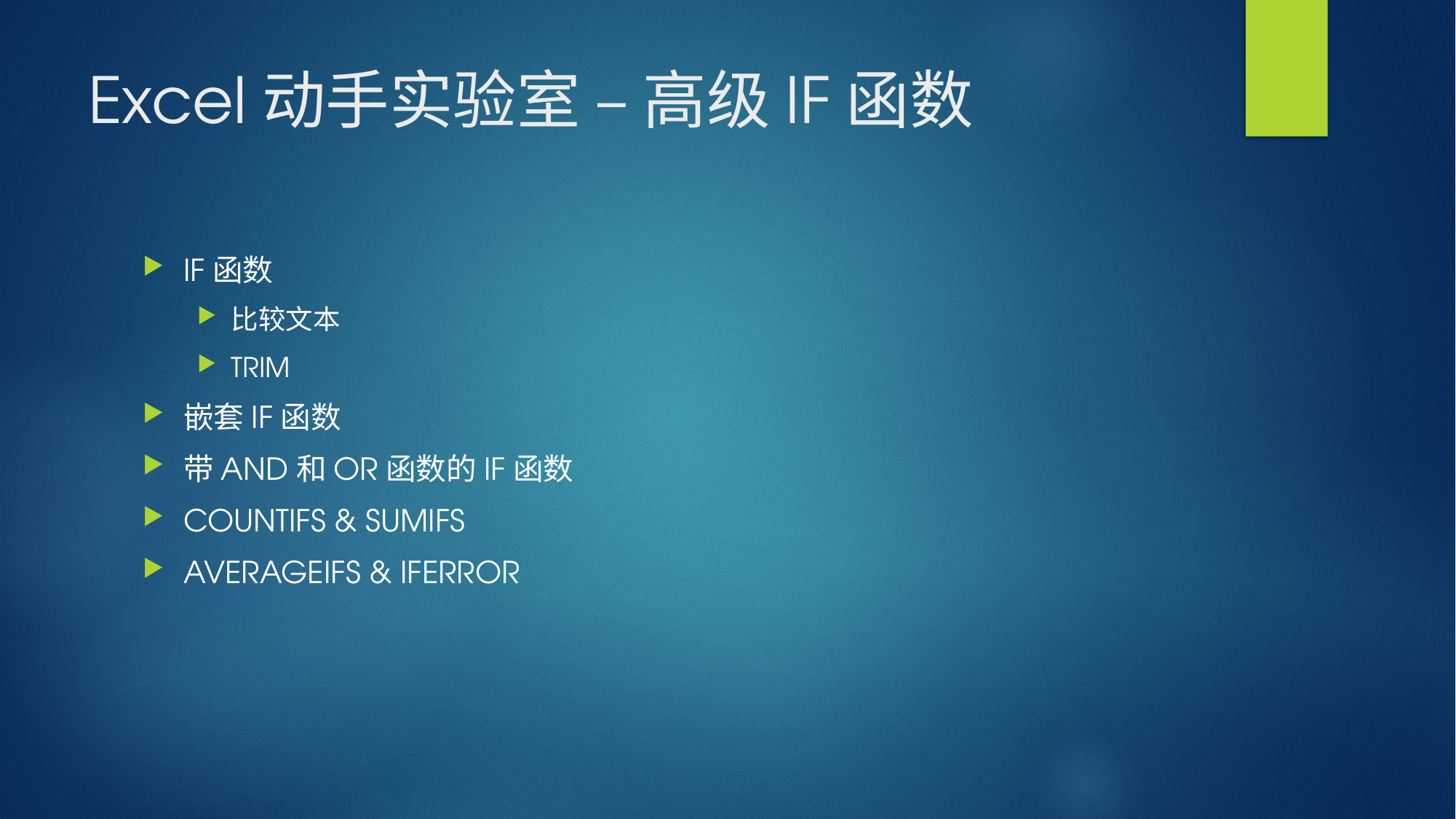

# Excel动手实验室 – 高级IF函数
IF函数
比较文本
TRIM
嵌套IF函数
带AND和OR函数的IF函数
COUNTIFS & SUMIFS
AVERAGEIFS & IFERROR